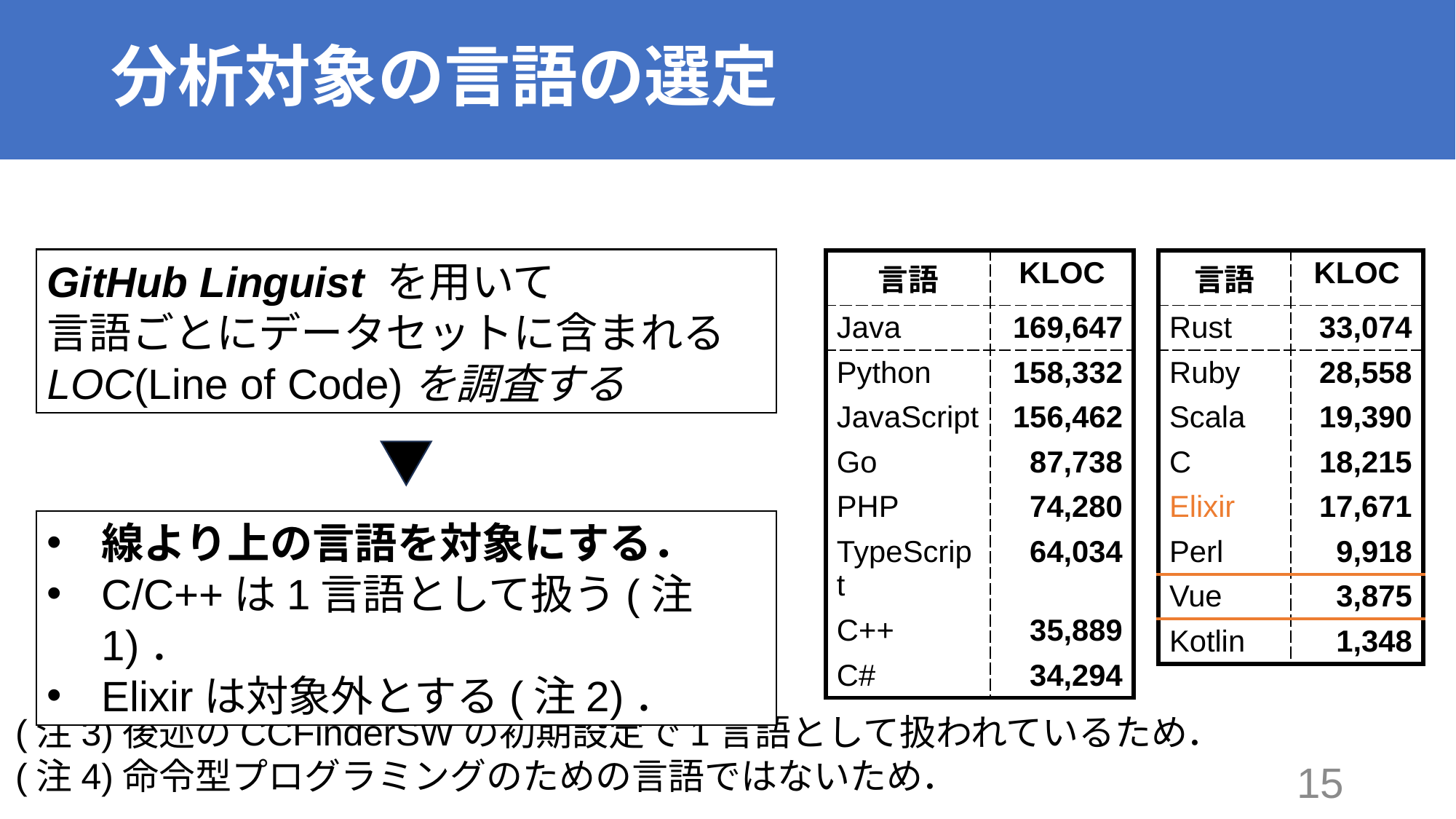

# 分析対象の言語の選定
GitHub Linguist を用いて
言語ごとにデータセットに含まれるLOC(Line of Code)を調査する
| 言語 | KLOC |
| --- | --- |
| Java | 169,647 |
| Python | 158,332 |
| JavaScript | 156,462 |
| Go | 87,738 |
| PHP | 74,280 |
| TypeScript | 64,034 |
| C++ | 35,889 |
| C# | 34,294 |
| 言語 | KLOC |
| --- | --- |
| Rust | 33,074 |
| Ruby | 28,558 |
| Scala | 19,390 |
| C | 18,215 |
| Elixir | 17,671 |
| Perl | 9,918 |
| Vue | 3,875 |
| Kotlin | 1,348 |

線より上の言語を対象にする．
C/C++は1言語として扱う(注1)．
Elixirは対象外とする(注2)．
(注3)後述のCCFinderSWの初期設定で1言語として扱われているため．
(注4)命令型プログラミングのための言語ではないため．
15